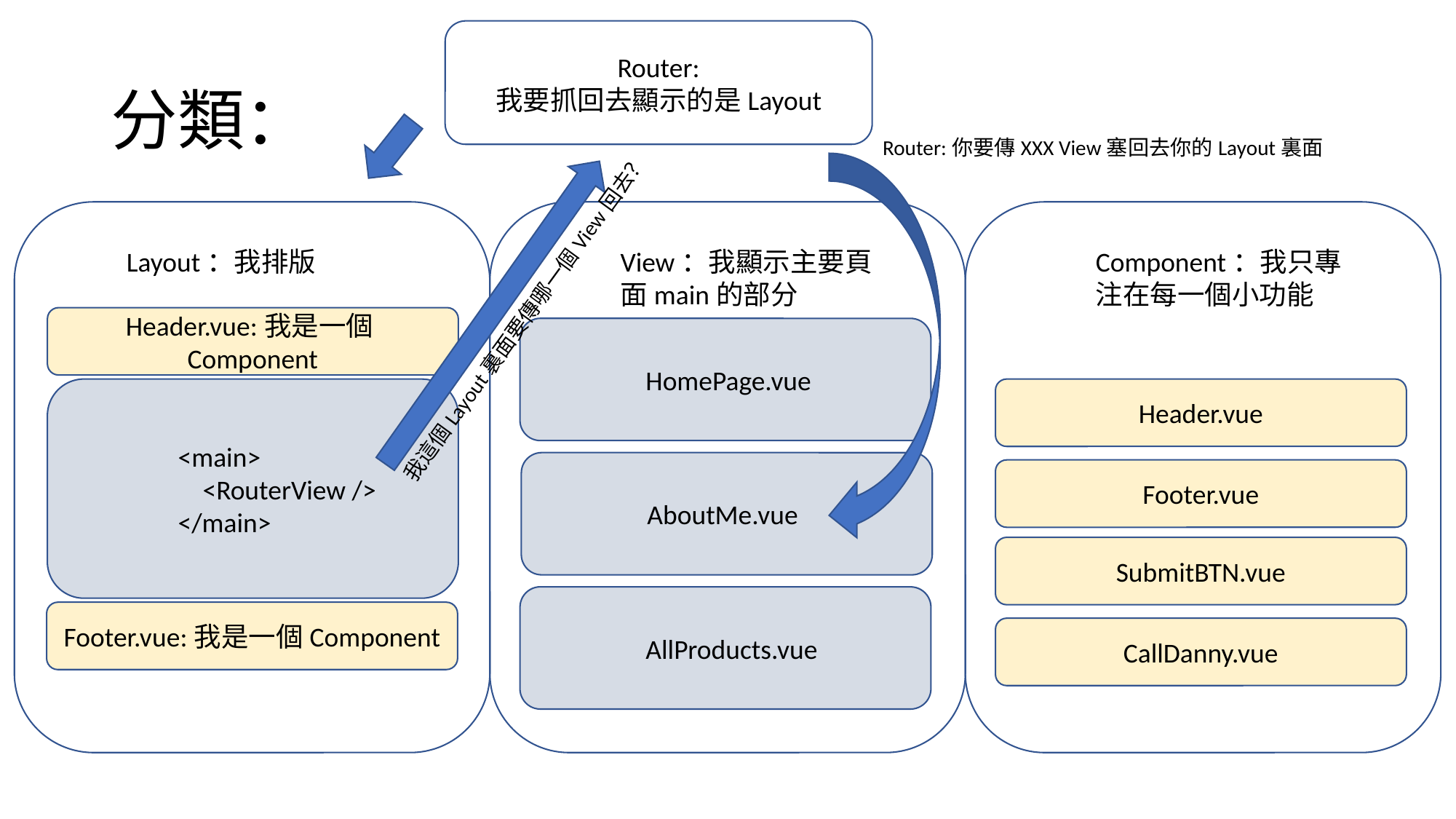

Router:
我要抓回去顯示的是Layout
# 分類：

Router:你要傳XXX View塞回去你的Layout裏面

Layout：我排版
Component：我只專注在每一個小功能
View：我顯示主要頁面main的部分
我這個Layout裏面要傳哪一個View回去？

Header.vue:我是一個Component
HomePage.vue
<main>
    <RouterView />
</main>
Header.vue
AboutMe.vue
Footer.vue
SubmitBTN.vue
AllProducts.vue
Footer.vue:我是一個Component
CallDanny.vue